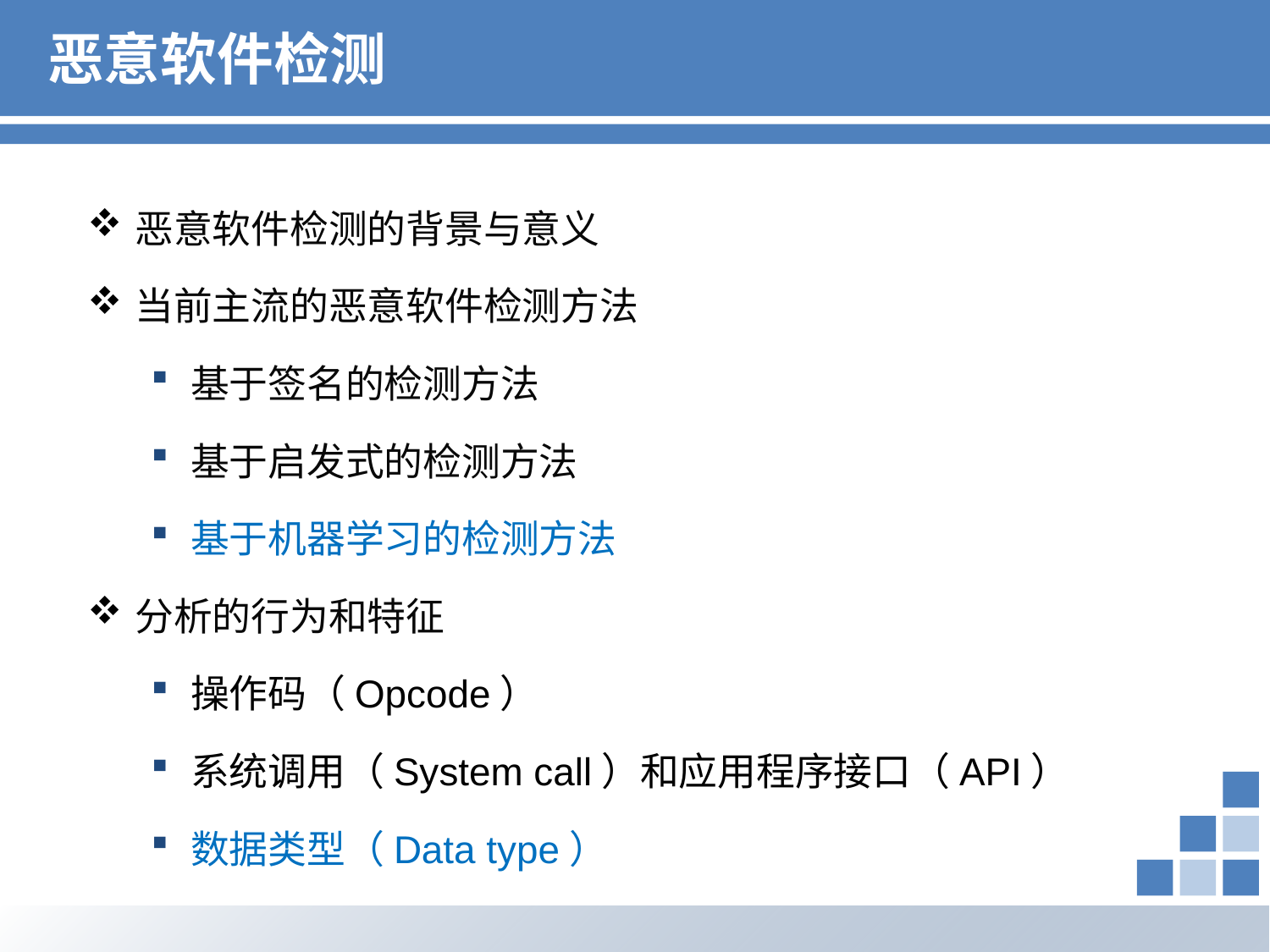

# 恶意软件检测

恶意软件检测的背景与意义
当前主流的恶意软件检测方法
基于签名的检测方法
基于启发式的检测方法
基于机器学习的检测方法
分析的行为和特征
操作码（Opcode）
系统调用（System call）和应用程序接口（API）
数据类型（Data type）